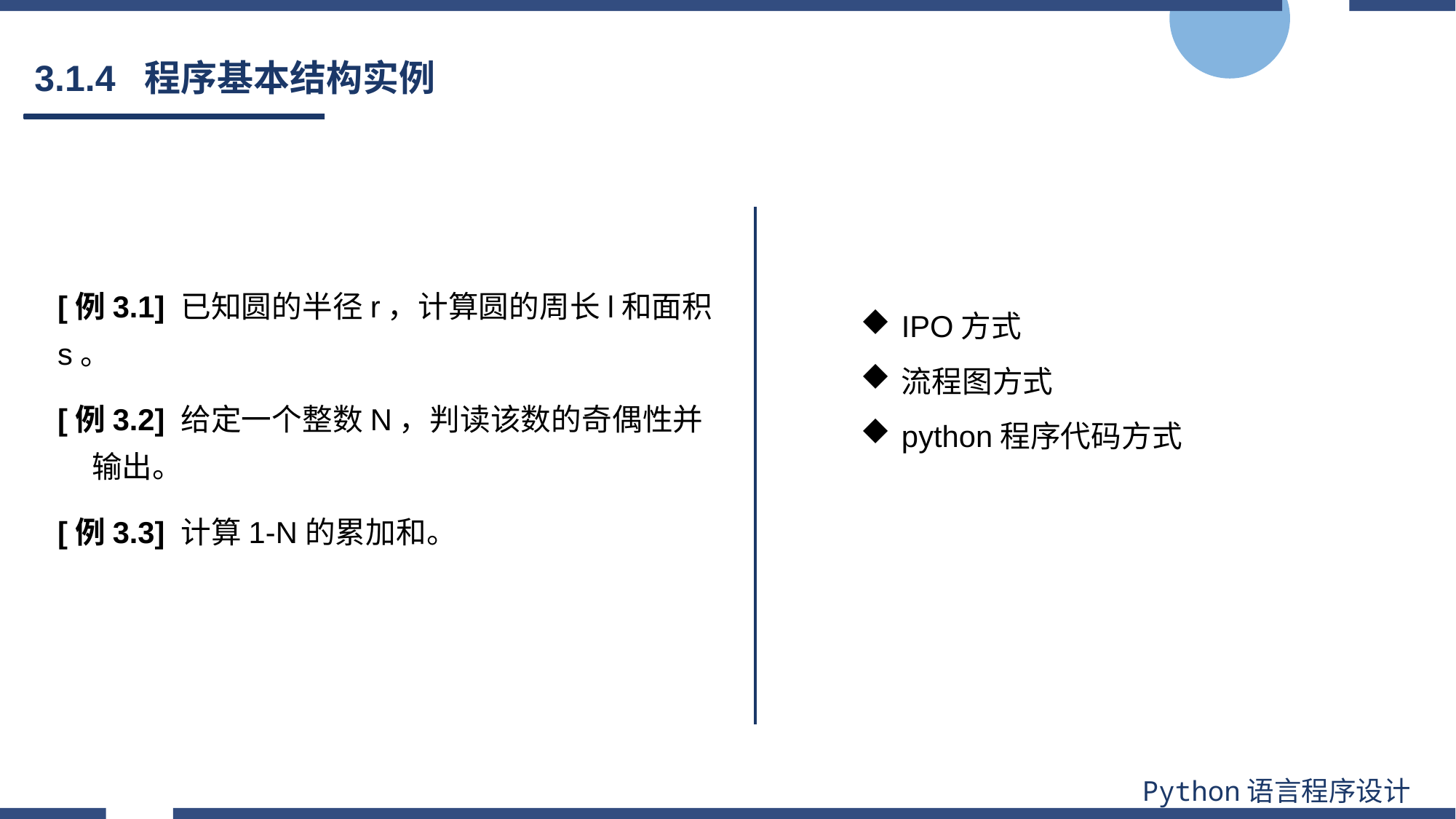

# 3.1.4  程序基本结构实例
[例3.1] 已知圆的半径r，计算圆的周长l和面积s。
[例3.2] 给定一个整数N，判读该数的奇偶性并输出。
[例3.3] 计算1-N的累加和。
IPO方式
流程图方式
python程序代码方式